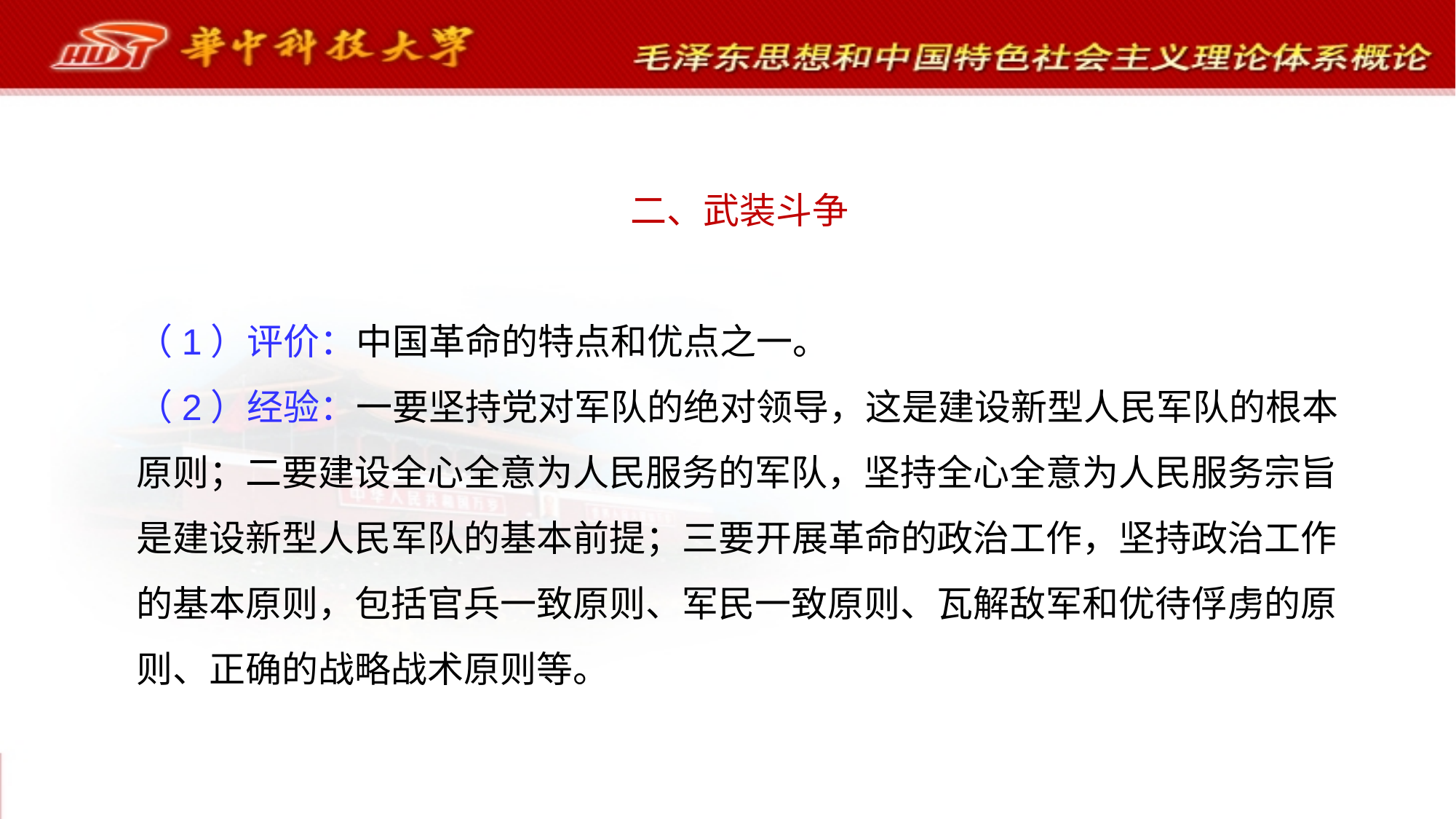

二、武装斗争

（1）评价：中国革命的特点和优点之一。
（2）经验：一要坚持党对军队的绝对领导，这是建设新型人民军队的根本原则；二要建设全心全意为人民服务的军队，坚持全心全意为人民服务宗旨是建设新型人民军队的基本前提；三要开展革命的政治工作，坚持政治工作的基本原则，包括官兵一致原则、军民一致原则、瓦解敌军和优待俘虏的原则、正确的战略战术原则等。